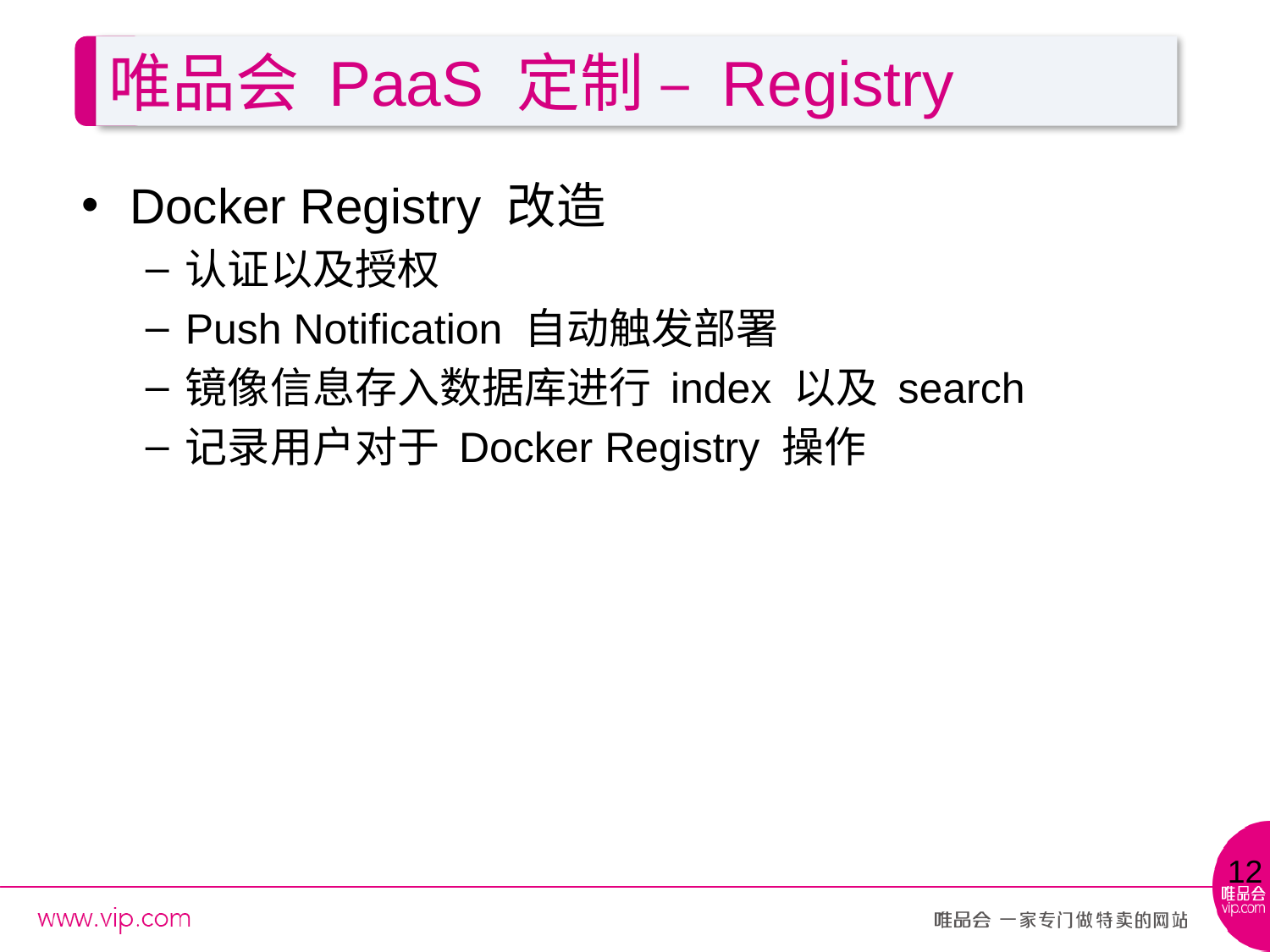

# 唯品会 PaaS 定制 – Registry
Docker Registry 改造
认证以及授权
Push Notification 自动触发部署
镜像信息存入数据库进行 index 以及 search
记录用户对于 Docker Registry 操作